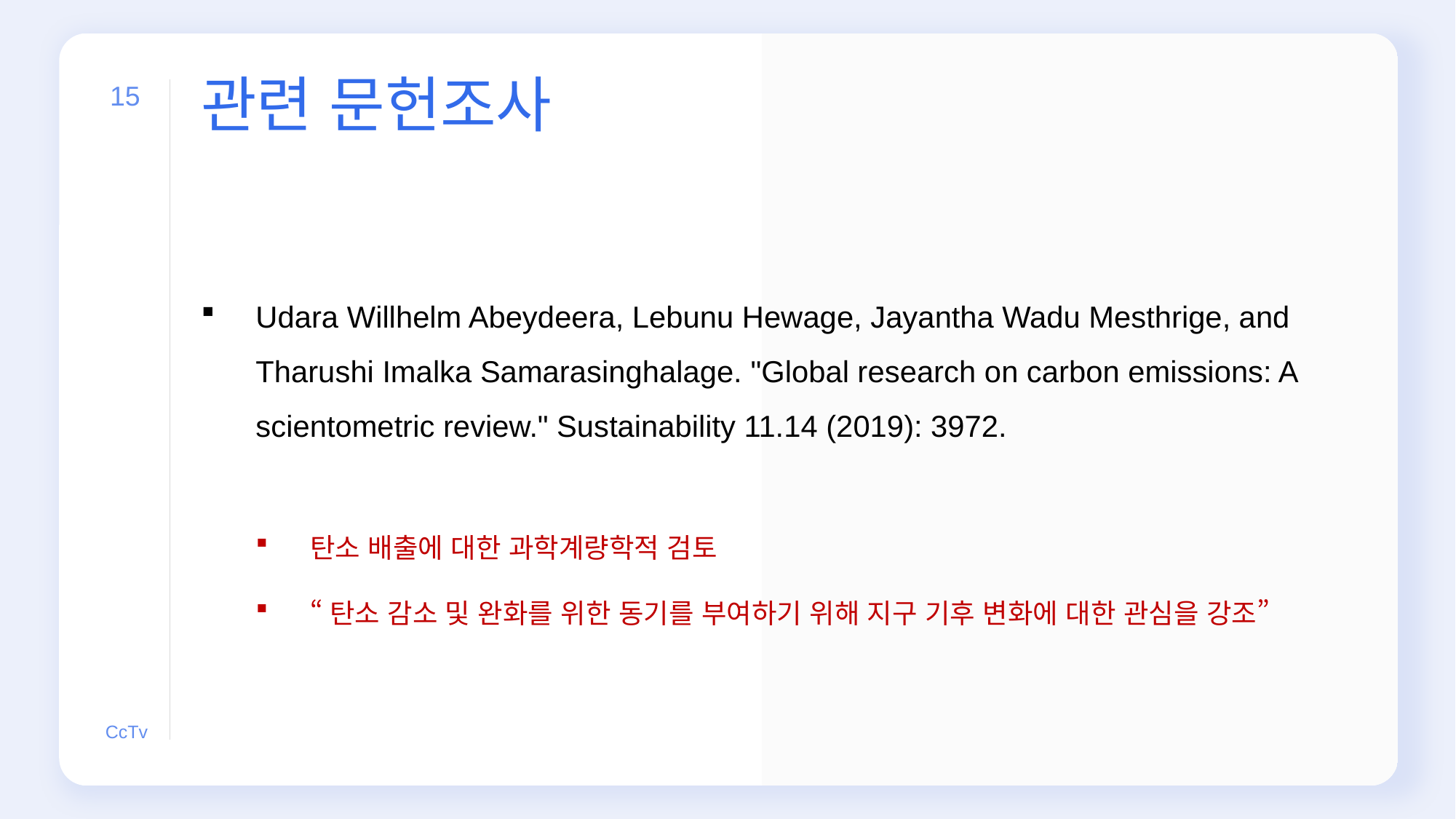

관련 문헌조사
15
Udara Willhelm Abeydeera, Lebunu Hewage, Jayantha Wadu Mesthrige, and Tharushi Imalka Samarasinghalage. "Global research on carbon emissions: A scientometric review." Sustainability 11.14 (2019): 3972.

탄소 배출에 대한 과학계량학적 검토
“탄소 감소 및 완화를 위한 동기를 부여하기 위해 지구 기후 변화에 대한 관심을 강조”
CcTv